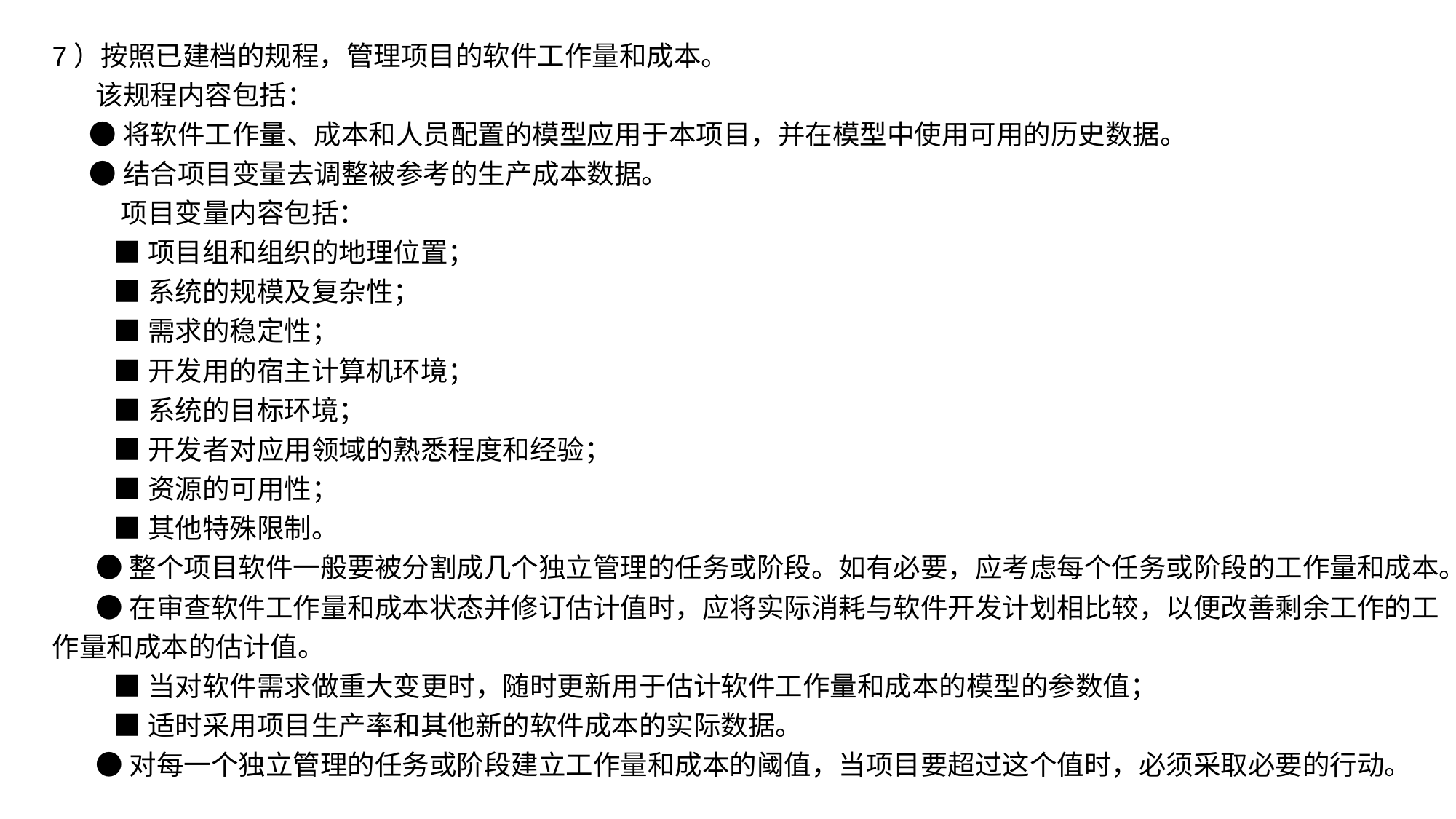

7）按照已建档的规程，管理项目的软件工作量和成本。
      该规程内容包括：
      ●将软件工作量、成本和人员配置的模型应用于本项目，并在模型中使用可用的历史数据。
      ●结合项目变量去调整被参考的生产成本数据。
          项目变量内容包括：
          ■项目组和组织的地理位置；
          ■系统的规模及复杂性；
          ■需求的稳定性；
          ■开发用的宿主计算机环境；
          ■系统的目标环境；
          ■开发者对应用领域的熟悉程度和经验；
          ■资源的可用性；
          ■其他特殊限制。
       ●整个项目软件一般要被分割成几个独立管理的任务或阶段。如有必要，应考虑每个任务或阶段的工作量和成本。
       ●在审查软件工作量和成本状态并修订估计值时，应将实际消耗与软件开发计划相比较，以便改善剩余工作的工作量和成本的估计值。
          ■当对软件需求做重大变更时，随时更新用于估计软件工作量和成本的模型的参数值；
          ■适时采用项目生产率和其他新的软件成本的实际数据。
       ●对每一个独立管理的任务或阶段建立工作量和成本的阈值，当项目要超过这个值时，必须采取必要的行动。